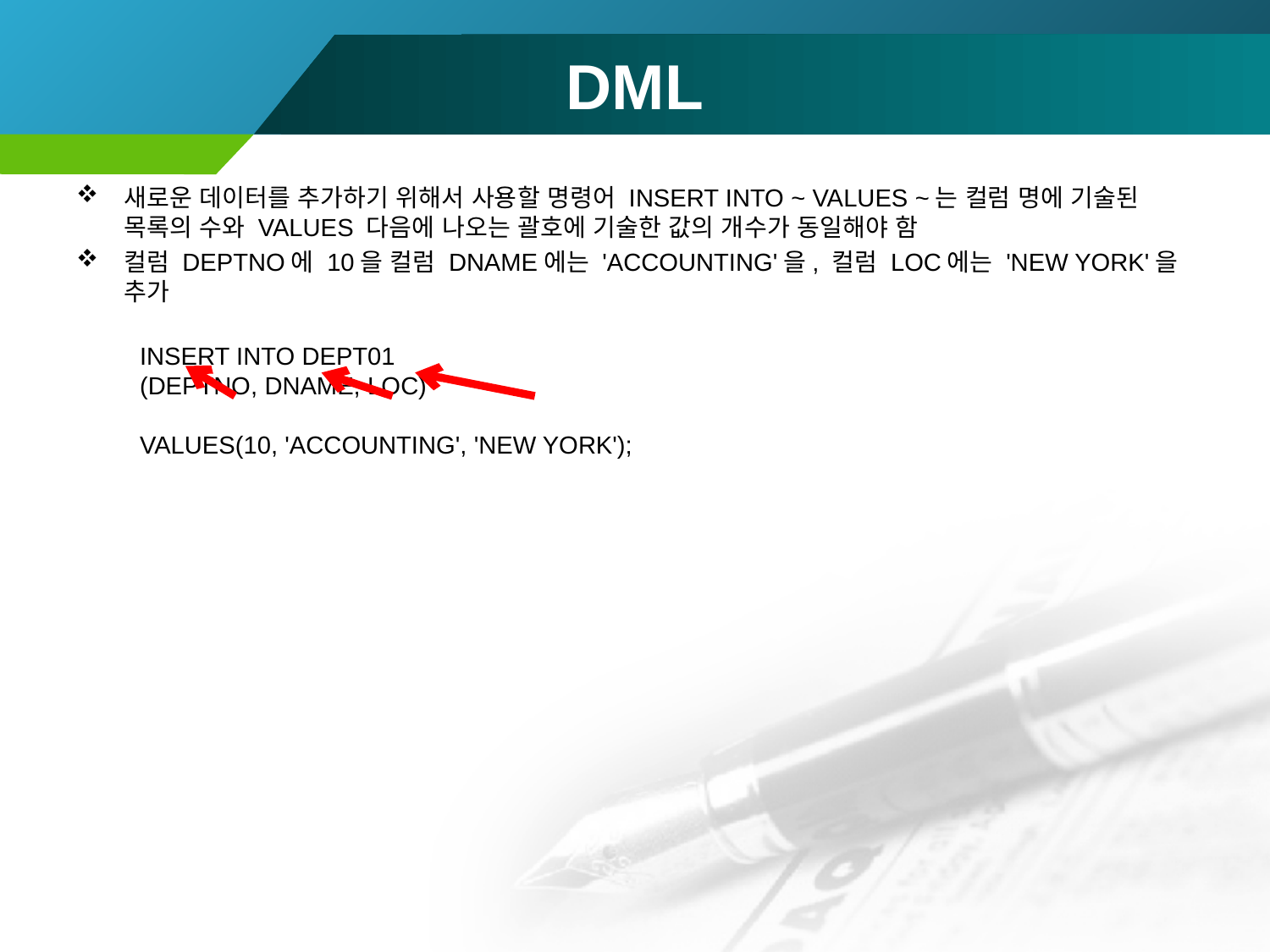

# DML
새로운 데이터를 추가하기 위해서 사용할 명령어 INSERT INTO ~ VALUES ~는 컬럼 명에 기술된 목록의 수와 VALUES 다음에 나오는 괄호에 기술한 값의 개수가 동일해야 함
컬럼 DEPTNO에 10을 컬럼 DNAME에는 'ACCOUNTING'을, 컬럼 LOC에는 'NEW YORK'을 추가

INSERT INTO DEPT01
(DEPTNO, DNAME, LOC)

VALUES(10, 'ACCOUNTING', 'NEW YORK');